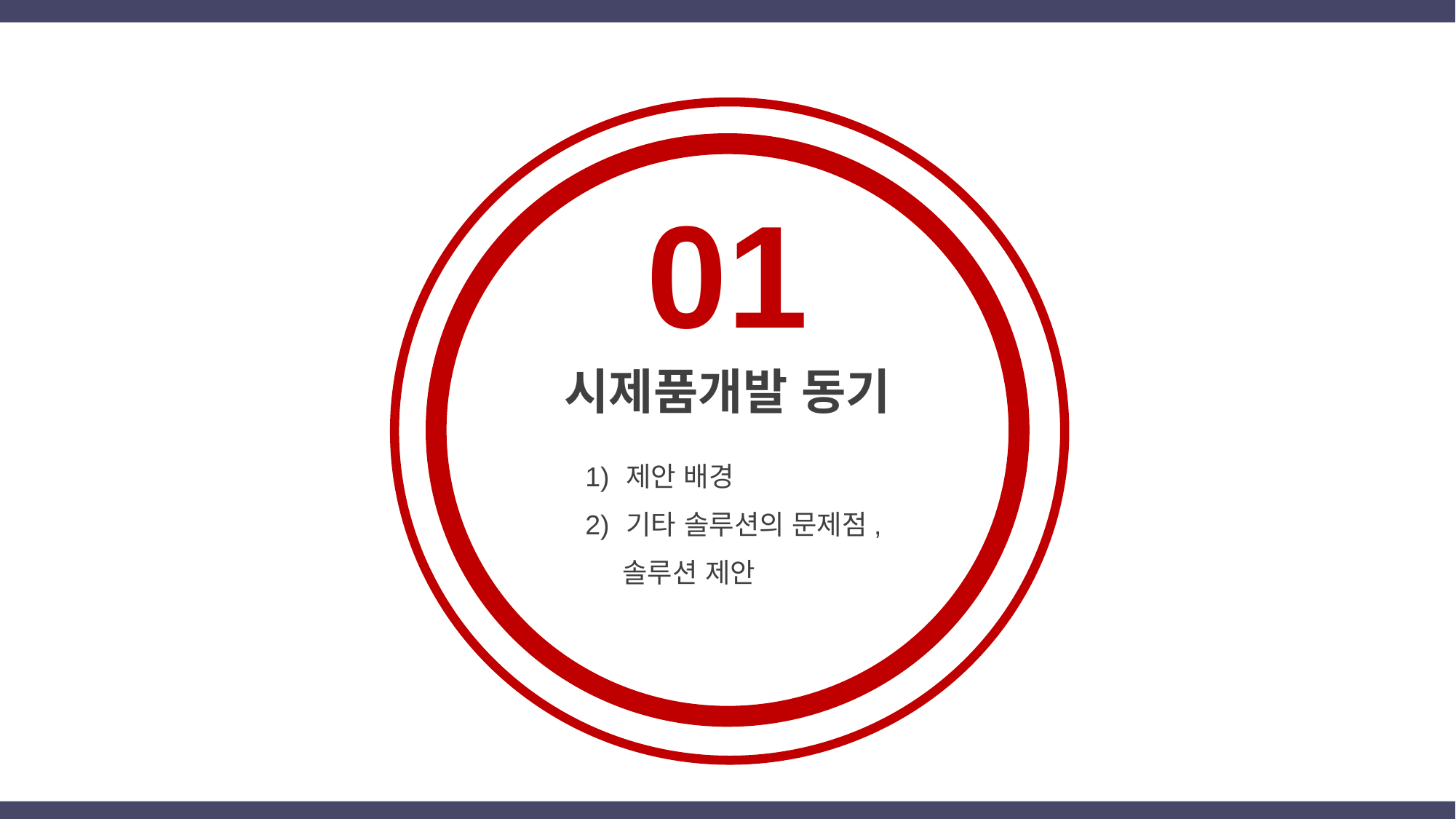

01
시제품개발 동기
제안 배경
기타 솔루션의 문제점,
    솔루션 제안